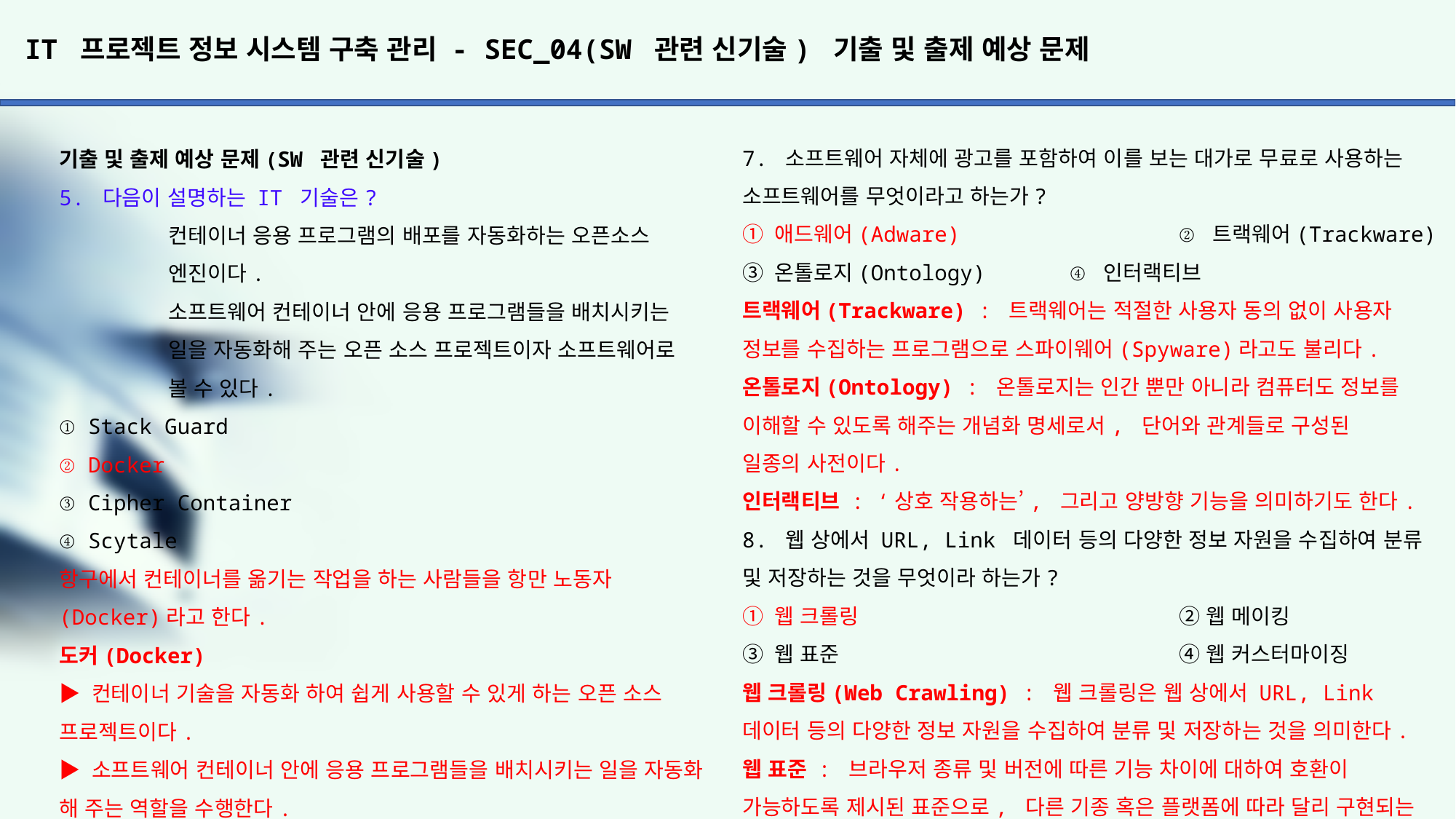

# IT 프로젝트 정보 시스템 구축 관리 - SEC_04(SW 관련 신기술) 기출 및 출제 예상 문제
7. 소프트웨어 자체에 광고를 포함하여 이를 보는 대가로 무료로 사용하는 소프트웨어를 무엇이라고 하는가?
① 애드웨어(Adware) 		② 트랙웨어(Trackware)
③ 온톨로지(Ontology)	④ 인터랙티브
트랙웨어(Trackware) : 트랙웨어는 적절한 사용자 동의 없이 사용자 정보를 수집하는 프로그램으로 스파이웨어(Spyware)라고도 불리다.
온톨로지(Ontology) : 온톨로지는 인간 뿐만 아니라 컴퓨터도 정보를
이해할 수 있도록 해주는 개념화 명세로서, 단어와 관계들로 구성된
일종의 사전이다.
인터랙티브 : ‘상호 작용하는’, 그리고 양방향 기능을 의미하기도 한다.
8. 웹 상에서 URL, Link 데이터 등의 다양한 정보 자원을 수집하여 분류 및 저장하는 것을 무엇이라 하는가?
① 웹 크롤링	 		② 웹 메이킹
③ 웹 표준				④ 웹 커스터마이징
웹 크롤링(Web Crawling) : 웹 크롤링은 웹 상에서 URL, Link 데이터 등의 다양한 정보 자원을 수집하여 분류 및 저장하는 것을 의미한다.
웹 표준 : 브라우저 종류 및 버전에 따른 기능 차이에 대하여 호환이 가능하도록 제시된 표준으로, 다른 기종 혹은 플랫폼에 따라 달리 구현되는 기술을 동일하게 구현함과 동시에 어느 한쪽에 최적화 되어
치우치지 않도록 공통요소를 사용하여 웹 페이지를 제작하는 기법을 의미한다. W3C에서 제정하였다.
웹 커스터마이징 : 주문에 응하여 만들다. 맞춤 이라는 뜻으로 통상적으로 웹 사이트를 커스터마이징하다 라는 말은 의뢰자의 원하는
요구조건으로 웹 사이트를 구축하다 라는 뜻으로 보시면 된다.
기출 및 출제 예상 문제(SW 관련 신기술)
5. 다음이 설명하는 IT 기술은?
	컨테이너 응용 프로그램의 배포를 자동화하는 오픈소스
	엔진이다.
	소프트웨어 컨테이너 안에 응용 프로그램들을 배치시키는
	일을 자동화해 주는 오픈 소스 프로젝트이자 소프트웨어로
	볼 수 있다.
① Stack Guard
② Docker
③ Cipher Container
④ Scytale
항구에서 컨테이너를 옮기는 작업을 하는 사람들을 항만 노동자
(Docker)라고 한다.
도커(Docker)
▶ 컨테이너 기술을 자동화 하여 쉽게 사용할 수 있게 하는 오픈 소스 프로젝트이다.
▶ 소프트웨어 컨테이너 안에 응용 프로그램들을 배치시키는 일을 자동화 해 주는 역할을 수행한다.
스택 가드(Stack Guard)
▶ 해당 프로그램 구동 시 Stack 상에 일정한 주소번지에 프로그램이 선언한 canary를 심어 두어, 스택의 변조가 된 경우에
, canary를 체크하여 프로그램이 비정상적으로 종료 시키는 기법이다. canary 새는 위험을 알리는 경고등 처럼 사용되어졌고,
비슷한 일을 하는 canary test 이름의 유례가 되었다.
Scytale
▶ 스키탈 그리스인과 스파르타인이 메시지를 암호화하는데 사용한 고대 암호화 도구를 의미한다.
6. Python 기반의 웹 크롤링(Web Crawling) 프레임 워크로 옳은 것은?
① Li-fi 			② Scrapy
③ CrawlCat 		④ SBAS
스크래피(Scrapy)
▶ 파이썬 기반의 웹 크롤링 프레임워크로 코드 재사용성을 높이는데 도움이 되며, 대규모의 크롤링 프로젝트에 적합하다.
▶ 웹 크롤링은 웹 상의 다양한 정보를 수집, 분류, 저장하는 것을 의미한다. 이와 비슷한 단어로 신문이나 잡지 등에서 특정
주제에 관한 기사나 사설을 오려서 모으는 것을 스크랩(Scrap)이라고 한다.
라이파이(Li-fi)
▶ 발광 다이오드 따위의 적외선에서 근자외선까지 스펙트럼의 빛을 이용한 5세대 이동 통신 기술이다.
이 용어는 해럴드 하스 교수가 만들었다.
라이트 피데리티(Light Fidelity)를 줄인 말로, Wireless Fidelity를 줄인 Wi-Fi와 어원이 비슷하다. 송신기 역할을 하는 LED 천장 유닛으로부터 빛의 깜빡임을 통해 정보 교환이 이루어
지는데, 백만 분의 1초 간격으로 깜빡이기 때문에 인간의 눈에는
인지되지 않는다.
항공 항법 정보 시스템(Satellite Based Augmentation System, SBAS)
▶ 추가적인 위성 방송 메시지를 사용해서 광범위한 지역 또는 지역적인 보강을 지원하는 시스템이다. 이런 시스템은 보통 정확하게 측량된 지점에 위치한 여러 개의 지상 관측소로 구성된다.